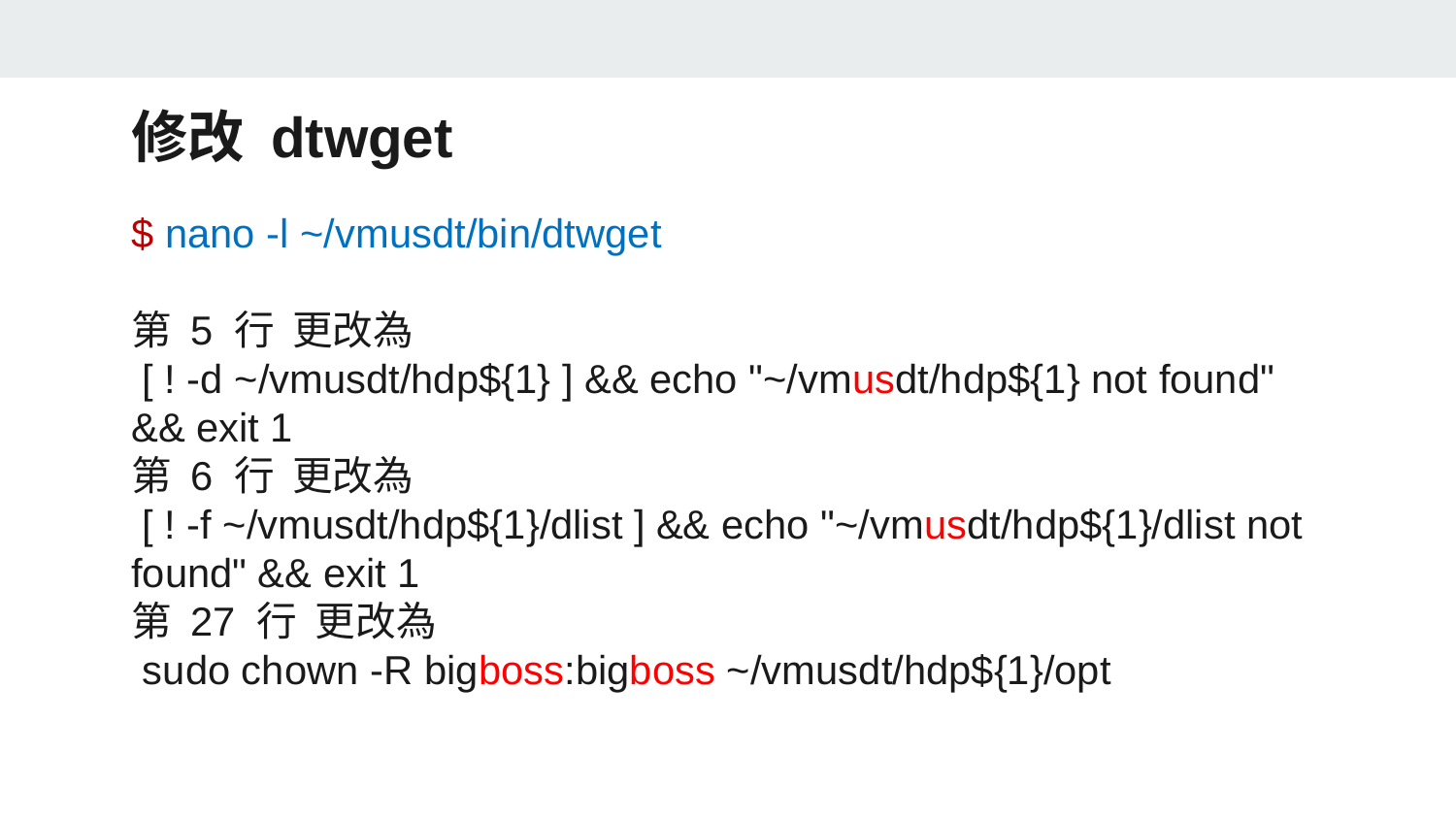

修改 dtwget
$ nano -l ~/vmusdt/bin/dtwget

第 5 行  更改為
 [ ! -d ~/vmusdt/hdp${1} ] && echo "~/vmusdt/hdp${1} not found" && exit 1
第 6 行  更改為
 [ ! -f ~/vmusdt/hdp${1}/dlist ] && echo "~/vmusdt/hdp${1}/dlist not found" && exit 1
第 27 行  更改為
 sudo chown -R bigboss:bigboss ~/vmusdt/hdp${1}/opt